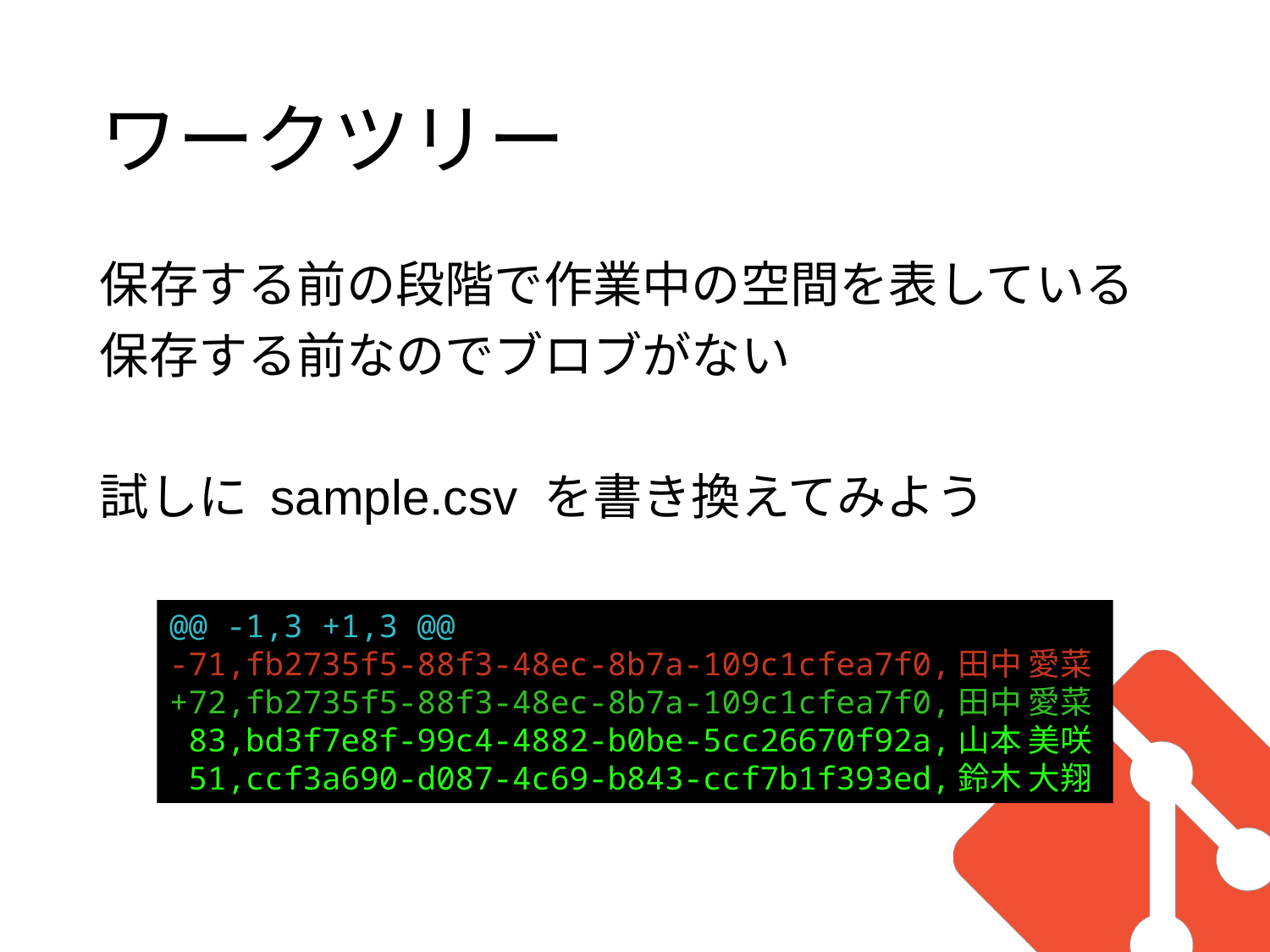

# ワークツリー
保存する前の段階で作業中の空間を表している
保存する前なのでブロブがない

試しに sample.csv を書き換えてみよう
@@ -1,3 +1,3 @@
-71,fb2735f5-88f3-48ec-8b7a-109c1cfea7f0,田中 愛菜
+72,fb2735f5-88f3-48ec-8b7a-109c1cfea7f0,田中 愛菜
 83,bd3f7e8f-99c4-4882-b0be-5cc26670f92a,山本 美咲
 51,ccf3a690-d087-4c69-b843-ccf7b1f393ed,鈴木 大翔